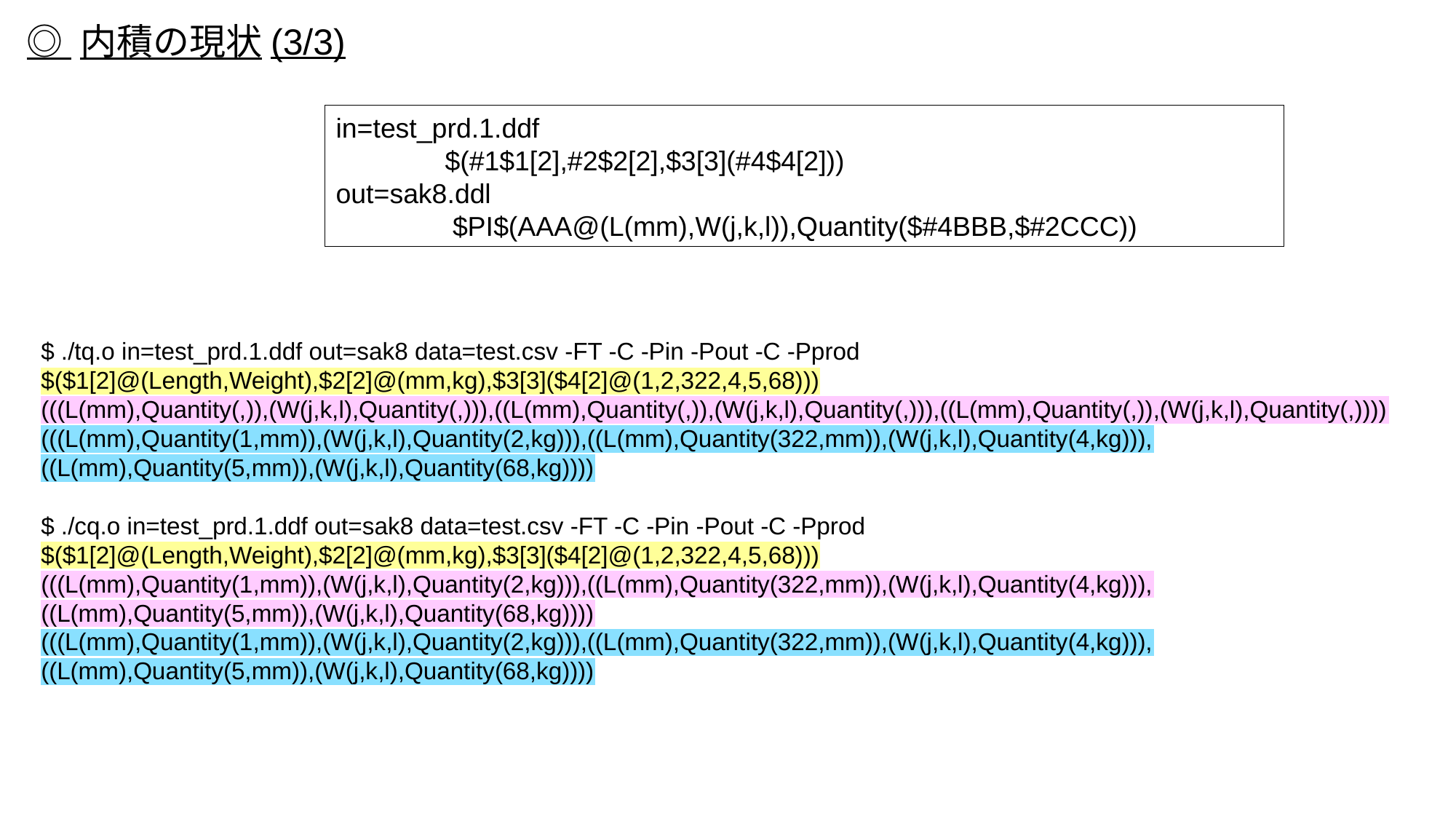

◎ 内積の現状(3/3)

in=test_prd.1.ddf
	$(#1$1[2],#2$2[2],$3[3](#4$4[2]))
out=sak8.ddl
	 $PI$(AAA@(L(mm),W(j,k,l)),Quantity($#4BBB,$#2CCC))
$ ./tq.o in=test_prd.1.ddf out=sak8 data=test.csv -FT -C -Pin -Pout -C -Pprod
$($1[2]@(Length,Weight),$2[2]@(mm,kg),$3[3]($4[2]@(1,2,322,4,5,68)))
(((L(mm),Quantity(,)),(W(j,k,l),Quantity(,))),((L(mm),Quantity(,)),(W(j,k,l),Quantity(,))),((L(mm),Quantity(,)),(W(j,k,l),Quantity(,))))
(((L(mm),Quantity(1,mm)),(W(j,k,l),Quantity(2,kg))),((L(mm),Quantity(322,mm)),(W(j,k,l),Quantity(4,kg))),((L(mm),Quantity(5,mm)),(W(j,k,l),Quantity(68,kg))))

$ ./cq.o in=test_prd.1.ddf out=sak8 data=test.csv -FT -C -Pin -Pout -C -Pprod
$($1[2]@(Length,Weight),$2[2]@(mm,kg),$3[3]($4[2]@(1,2,322,4,5,68)))
(((L(mm),Quantity(1,mm)),(W(j,k,l),Quantity(2,kg))),((L(mm),Quantity(322,mm)),(W(j,k,l),Quantity(4,kg))),((L(mm),Quantity(5,mm)),(W(j,k,l),Quantity(68,kg))))
(((L(mm),Quantity(1,mm)),(W(j,k,l),Quantity(2,kg))),((L(mm),Quantity(322,mm)),(W(j,k,l),Quantity(4,kg))),((L(mm),Quantity(5,mm)),(W(j,k,l),Quantity(68,kg))))